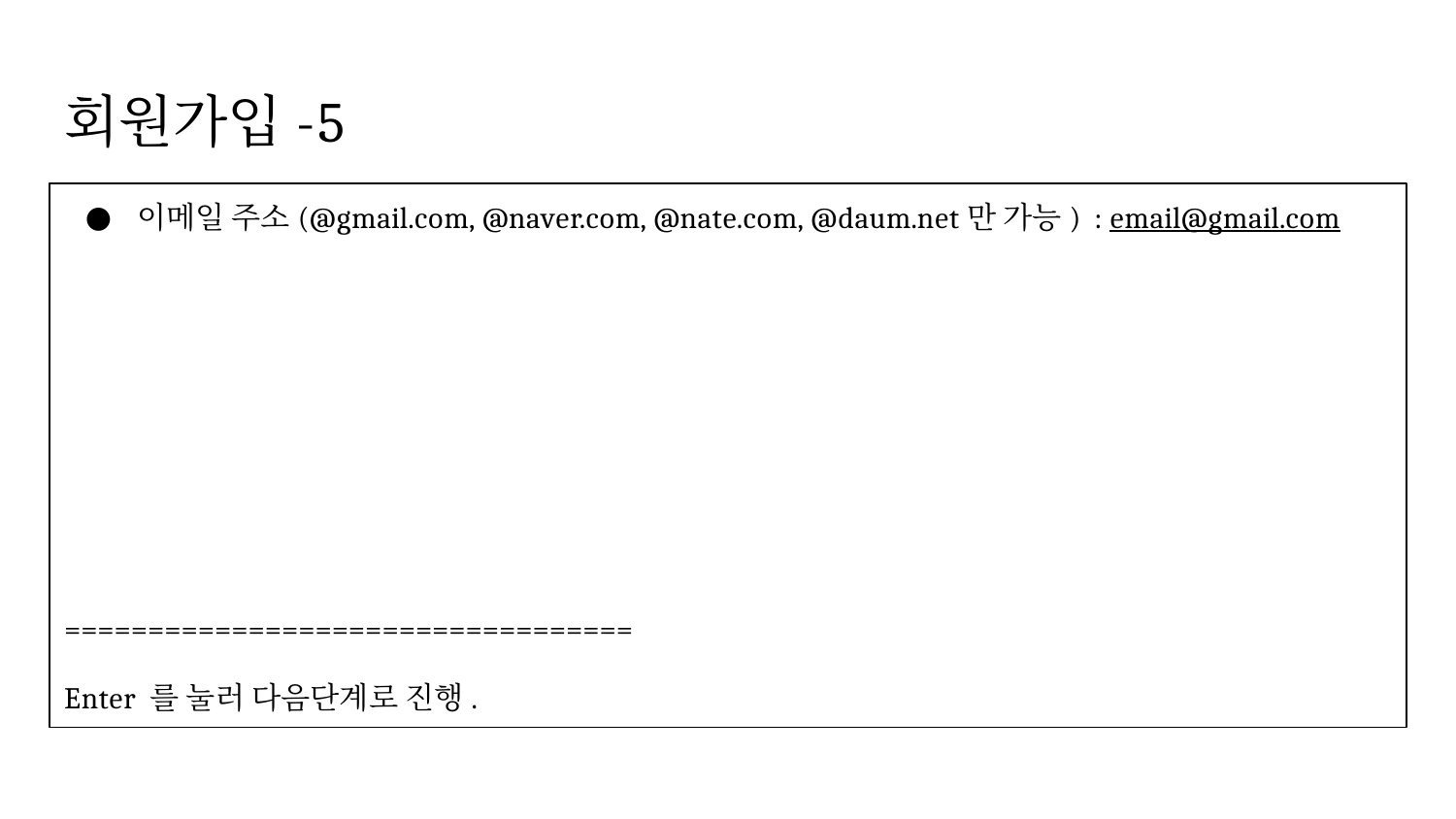

# 회원가입-5
이메일 주소(@gmail.com, @naver.com, @nate.com, @daum.net만 가능)  : email@gmail.com

==================================
Enter 를 눌러 다음단계로 진행.